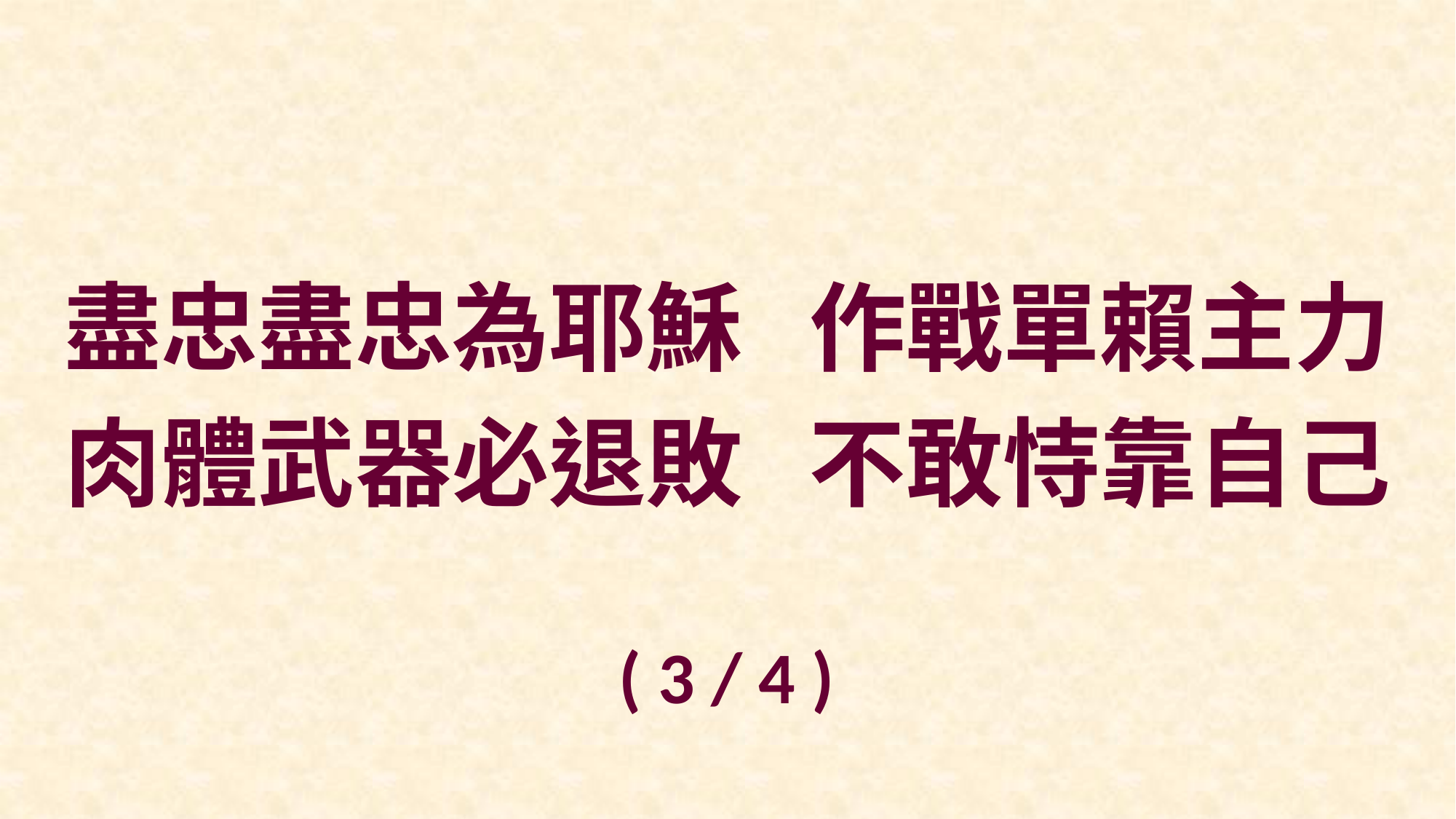

盡忠盡忠為耶穌   作戰單賴主力
肉體武器必退敗   不敢恃靠自己
( 3 / 4 )